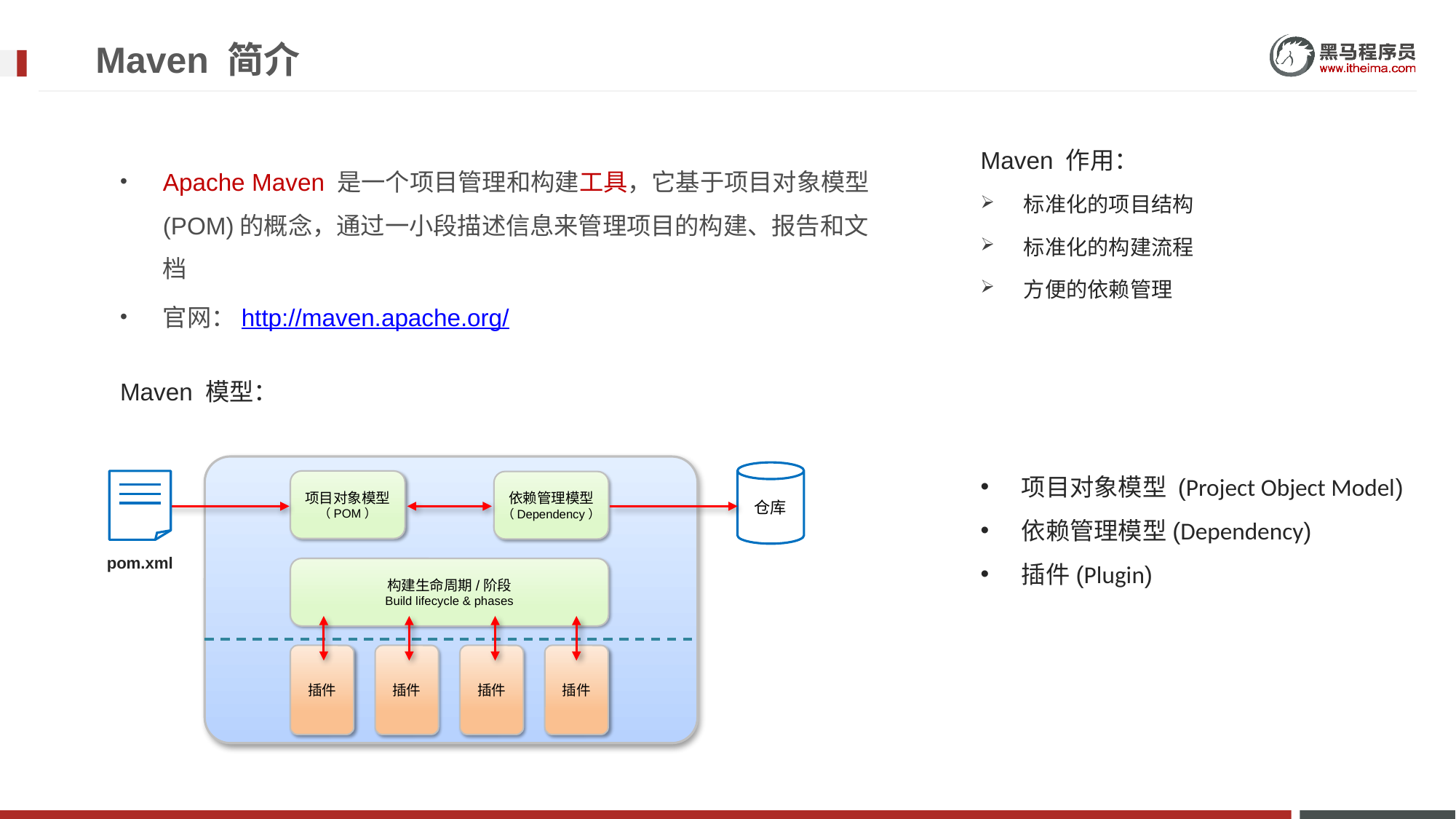

# Maven 简介
Maven 作用：
标准化的项目结构
标准化的构建流程
方便的依赖管理

Apache Maven 是一个项目管理和构建工具，它基于项目对象模型(POM)的概念，通过一小段描述信息来管理项目的构建、报告和文档
官网：http://maven.apache.org/
Maven 模型：
项目对象模型 (Project Object Model)
依赖管理模型(Dependency)
插件(Plugin)

仓库

pom.xml
项目对象模型
（POM）
依赖管理模型
（Dependency）
构建生命周期/阶段
Build lifecycle & phases
插件
插件
插件
插件